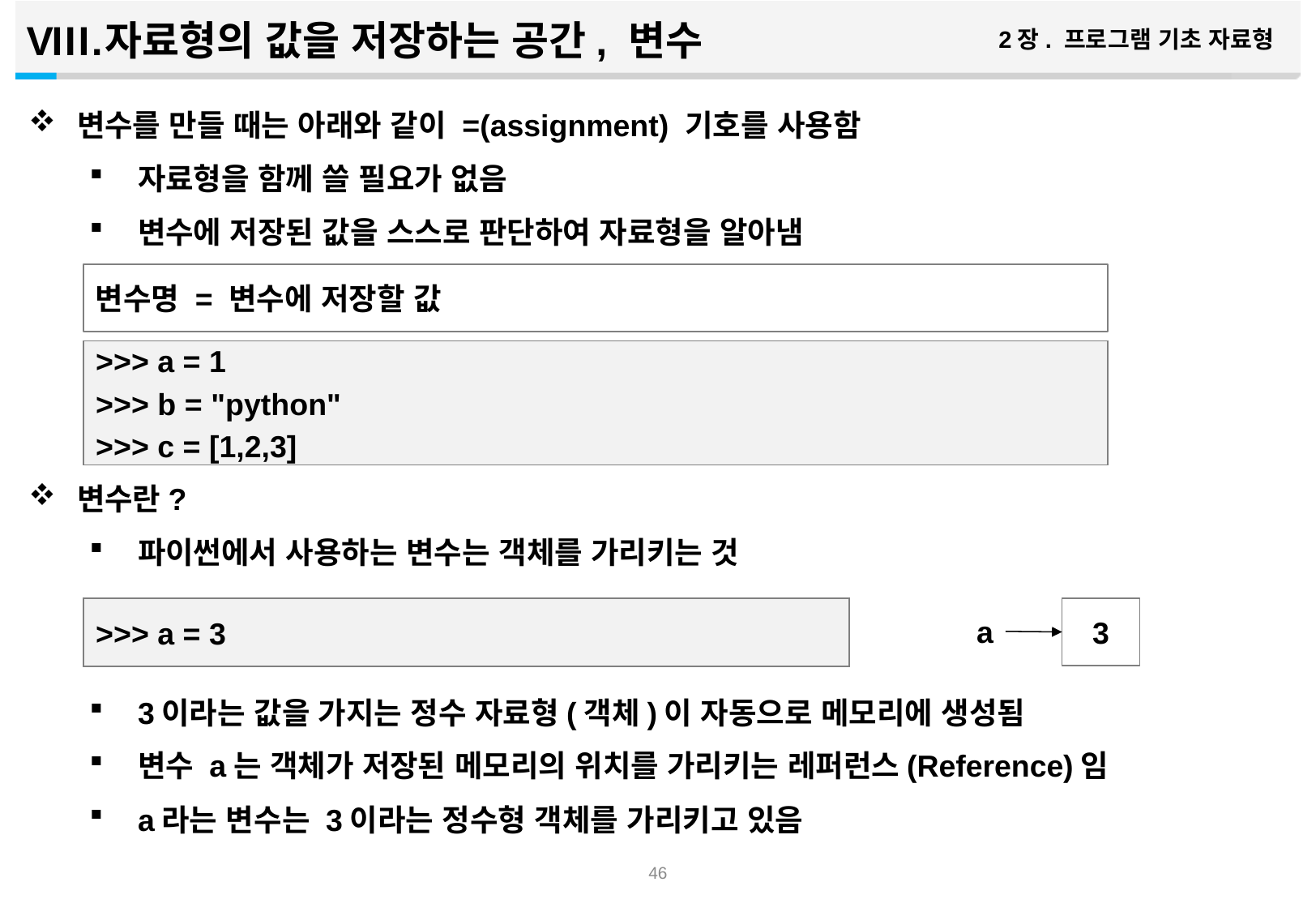

자료형의 값을 저장하는 공간, 변수
2장. 프로그램 기초 자료형
변수를 만들 때는 아래와 같이 =(assignment) 기호를 사용함
자료형을 함께 쓸 필요가 없음
변수에 저장된 값을 스스로 판단하여 자료형을 알아냄

변수란?
파이썬에서 사용하는 변수는 객체를 가리키는 것

3이라는 값을 가지는 정수 자료형(객체)이 자동으로 메모리에 생성됨
변수 a는 객체가 저장된 메모리의 위치를 가리키는 레퍼런스(Reference)임
a라는 변수는 3이라는 정수형 객체를 가리키고 있음
변수명 = 변수에 저장할 값
>>> a = 1
>>> b = "python"
>>> c = [1,2,3]
>>> a = 3
3
a
46